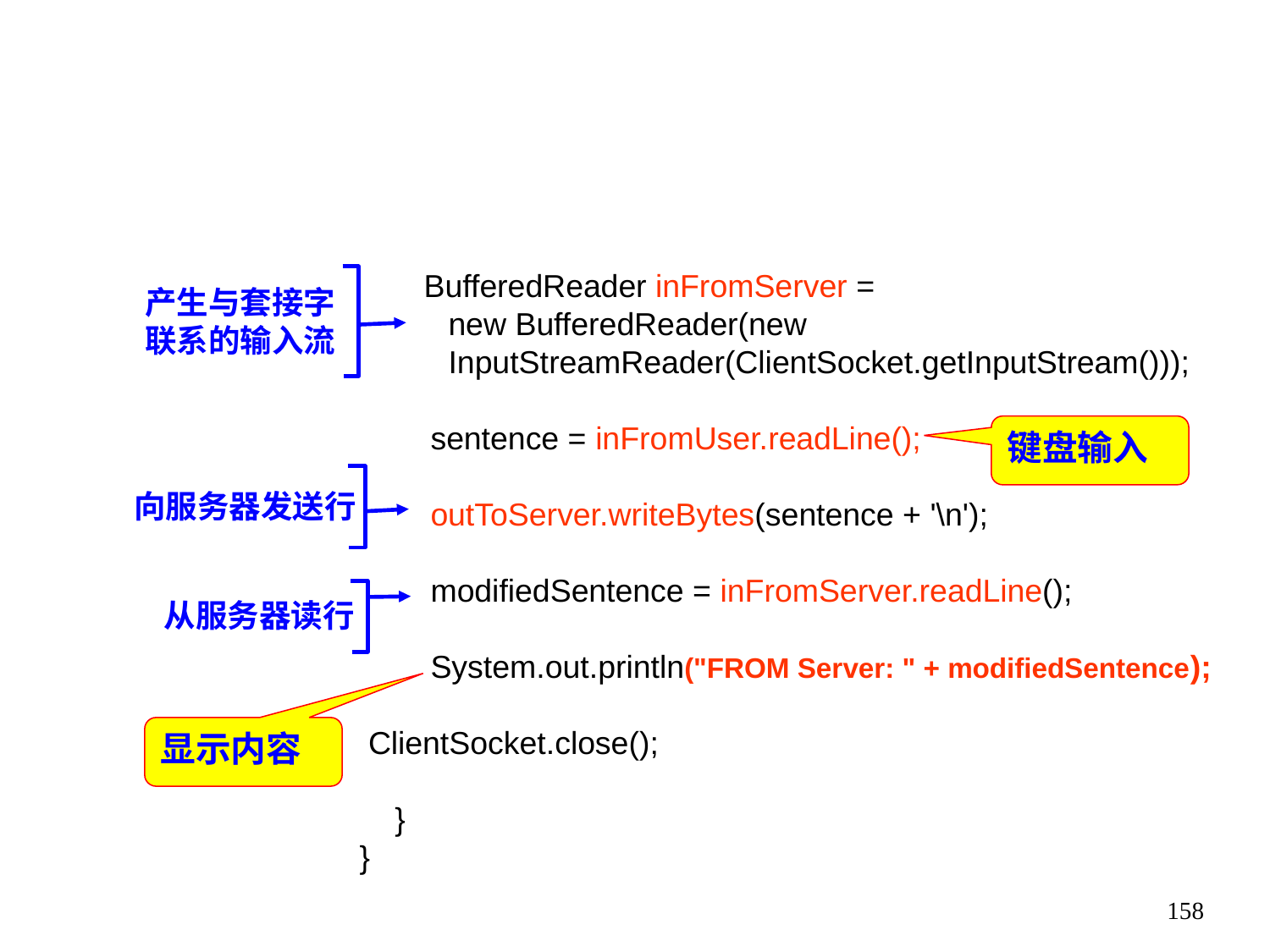

#
        BufferedReader inFromServer =
          new BufferedReader(new
          InputStreamReader(ClientSocket.getInputStream()));

        sentence = inFromUser.readLine();

        outToServer.writeBytes(sentence + '\n');

        modifiedSentence = inFromServer.readLine();

        System.out.println("FROM Server: " + modifiedSentence);

 ClientSocket.close();

    }
}

产生与套接字联系的输入流

键盘输入

向服务器发送行

从服务器读行

显示内容
158